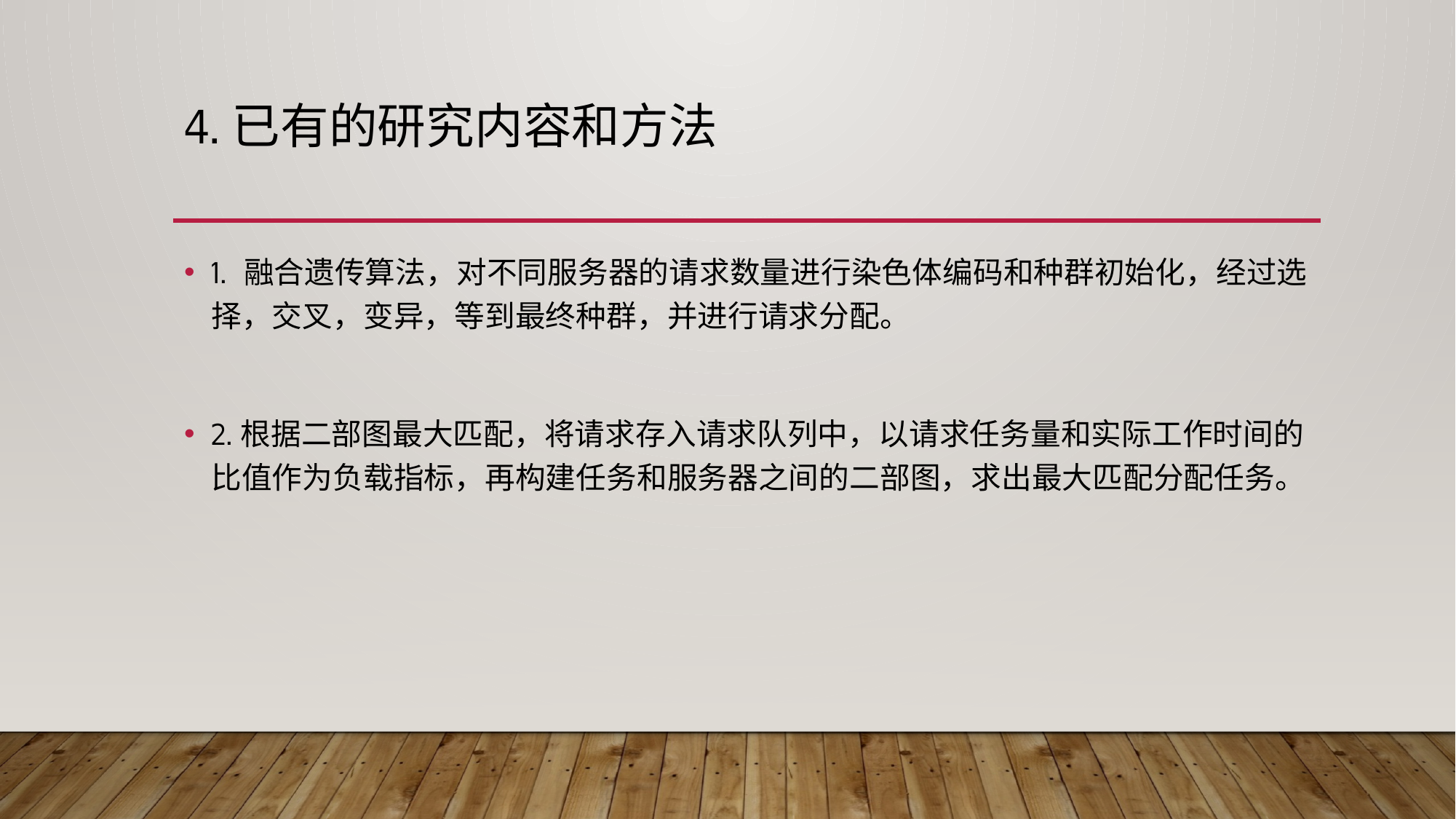

# 4.已有的研究内容和方法
1. 融合遗传算法，对不同服务器的请求数量进行染色体编码和种群初始化，经过选择，交叉，变异，等到最终种群，并进行请求分配。

2.根据二部图最大匹配，将请求存入请求队列中，以请求任务量和实际工作时间的比值作为负载指标，再构建任务和服务器之间的二部图，求出最大匹配分配任务。